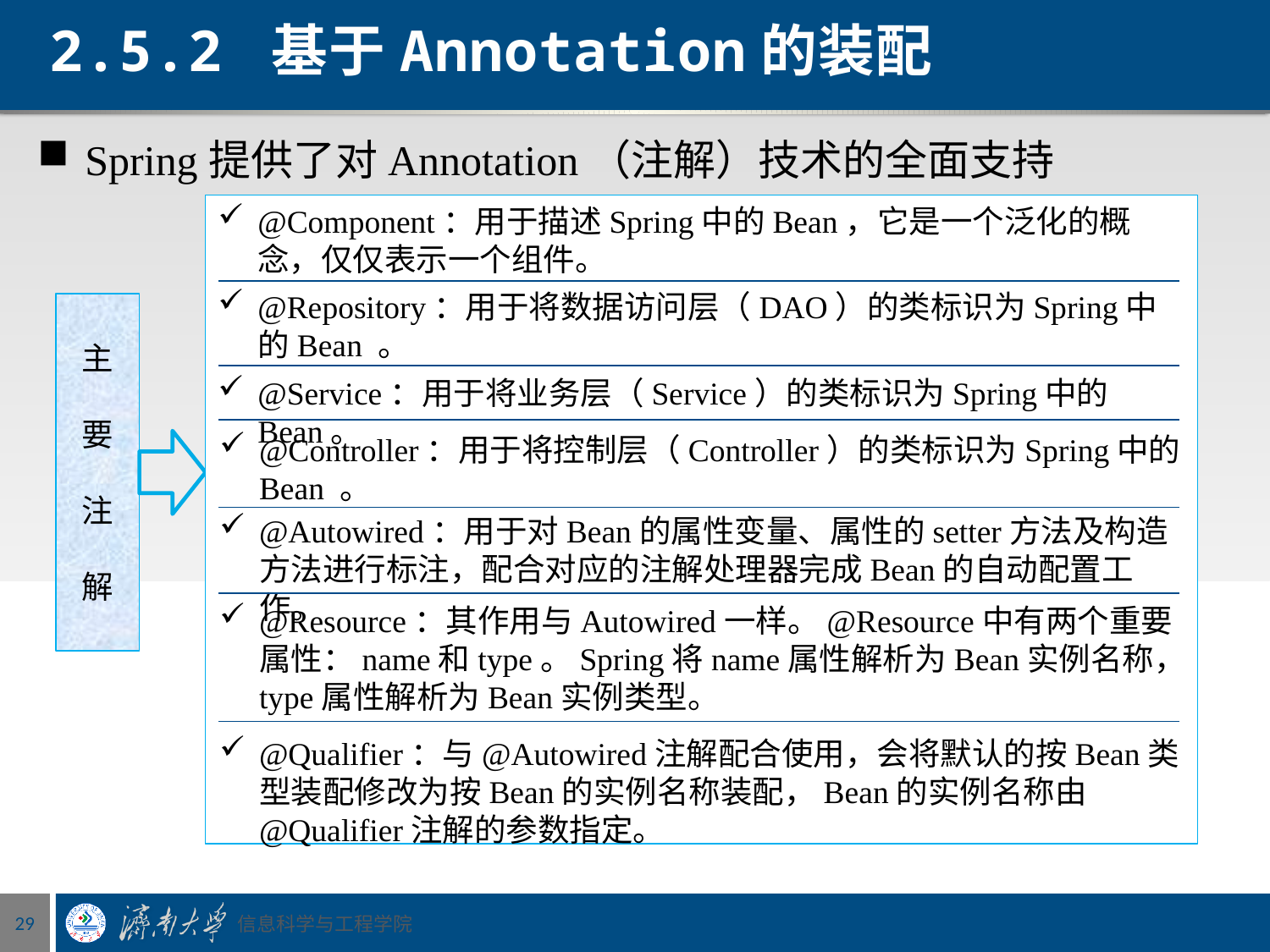

# 2.5.2 基于Annotation的装配
Spring提供了对Annotation（注解）技术的全面支持

@Component：用于描述Spring中的Bean，它是一个泛化的概念，仅仅表示一个组件。
@Repository：用于将数据访问层（DAO）的类标识为Spring中的Bean 。

主

要

注

解
@Service：用于将业务层（Service）的类标识为Spring中的Bean。
@Controller：用于将控制层（Controller）的类标识为Spring中的Bean 。

@Autowired：用于对Bean的属性变量、属性的setter方法及构造方法进行标注，配合对应的注解处理器完成Bean的自动配置工作。
@Resource：其作用与Autowired一样。@Resource中有两个重要属性：name和type。Spring将name属性解析为Bean实例名称，type属性解析为Bean实例类型。
@Qualifier：与@Autowired注解配合使用，会将默认的按Bean类型装配修改为按Bean的实例名称装配，Bean的实例名称由@Qualifier注解的参数指定。